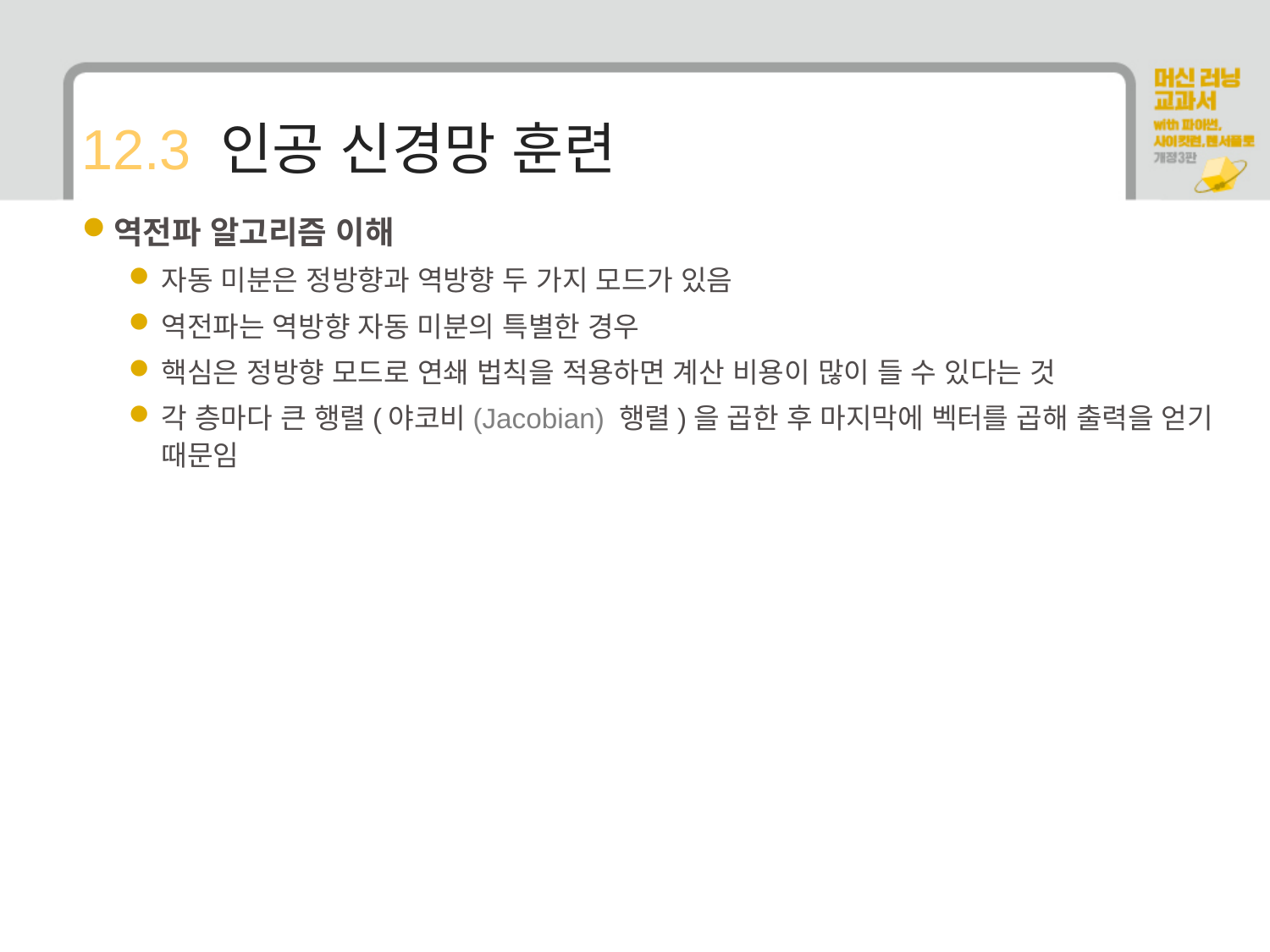

# 12.3 인공 신경망 훈련
역전파 알고리즘 이해
자동 미분은 정방향과 역방향 두 가지 모드가 있음
역전파는 역방향 자동 미분의 특별한 경우
핵심은 정방향 모드로 연쇄 법칙을 적용하면 계산 비용이 많이 들 수 있다는 것
각 층마다 큰 행렬(야코비(Jacobian) 행렬)을 곱한 후 마지막에 벡터를 곱해 출력을 얻기 때문임